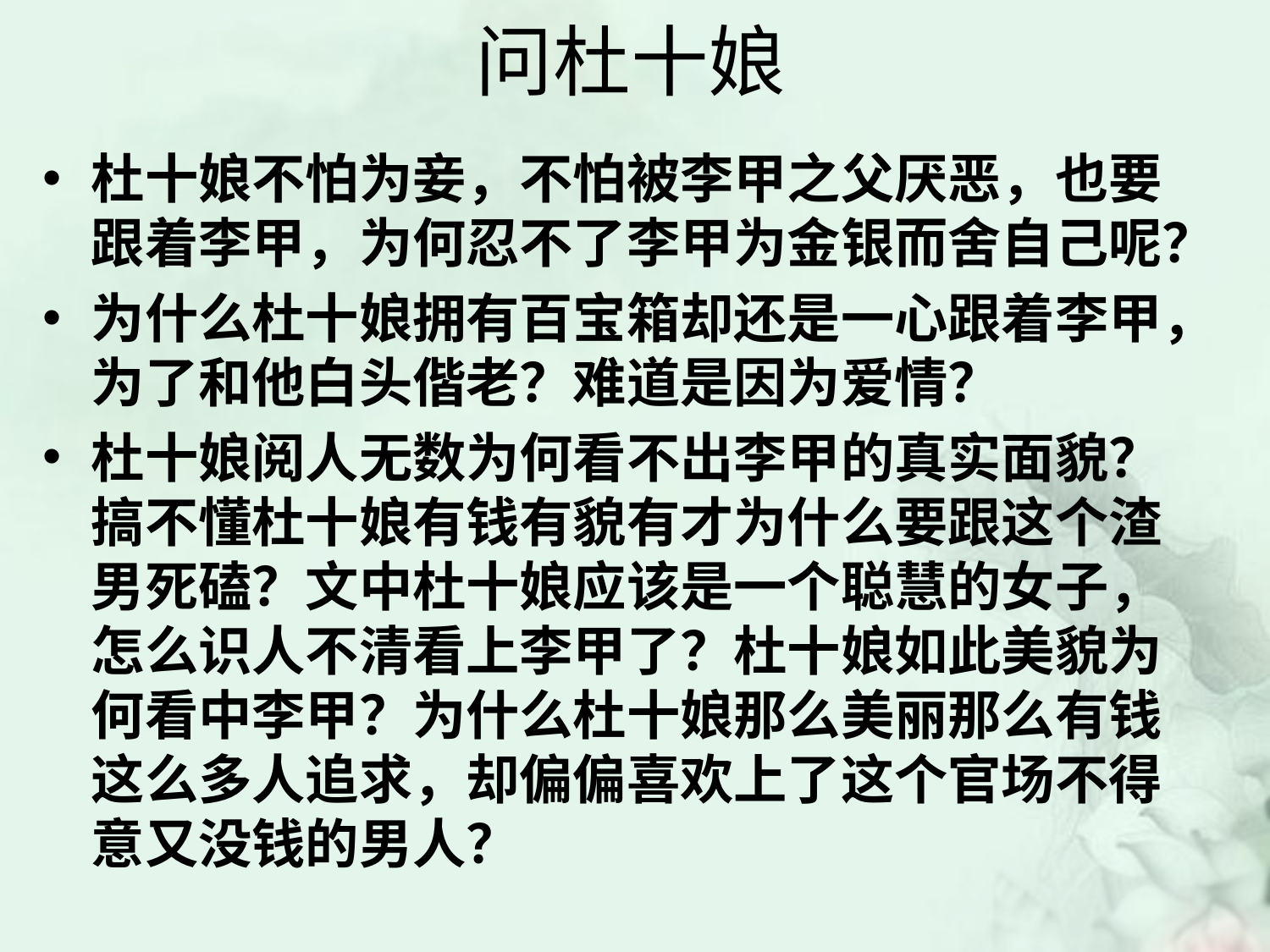

# 问杜十娘
杜十娘不怕为妾，不怕被李甲之父厌恶，也要跟着李甲，为何忍不了李甲为金银而舍自己呢？
为什么杜十娘拥有百宝箱却还是一心跟着李甲，为了和他白头偕老？难道是因为爱情？
杜十娘阅人无数为何看不出李甲的真实面貌？搞不懂杜十娘有钱有貌有才为什么要跟这个渣男死磕？文中杜十娘应该是一个聪慧的女子，怎么识人不清看上李甲了？杜十娘如此美貌为何看中李甲？为什么杜十娘那么美丽那么有钱这么多人追求，却偏偏喜欢上了这个官场不得意又没钱的男人？